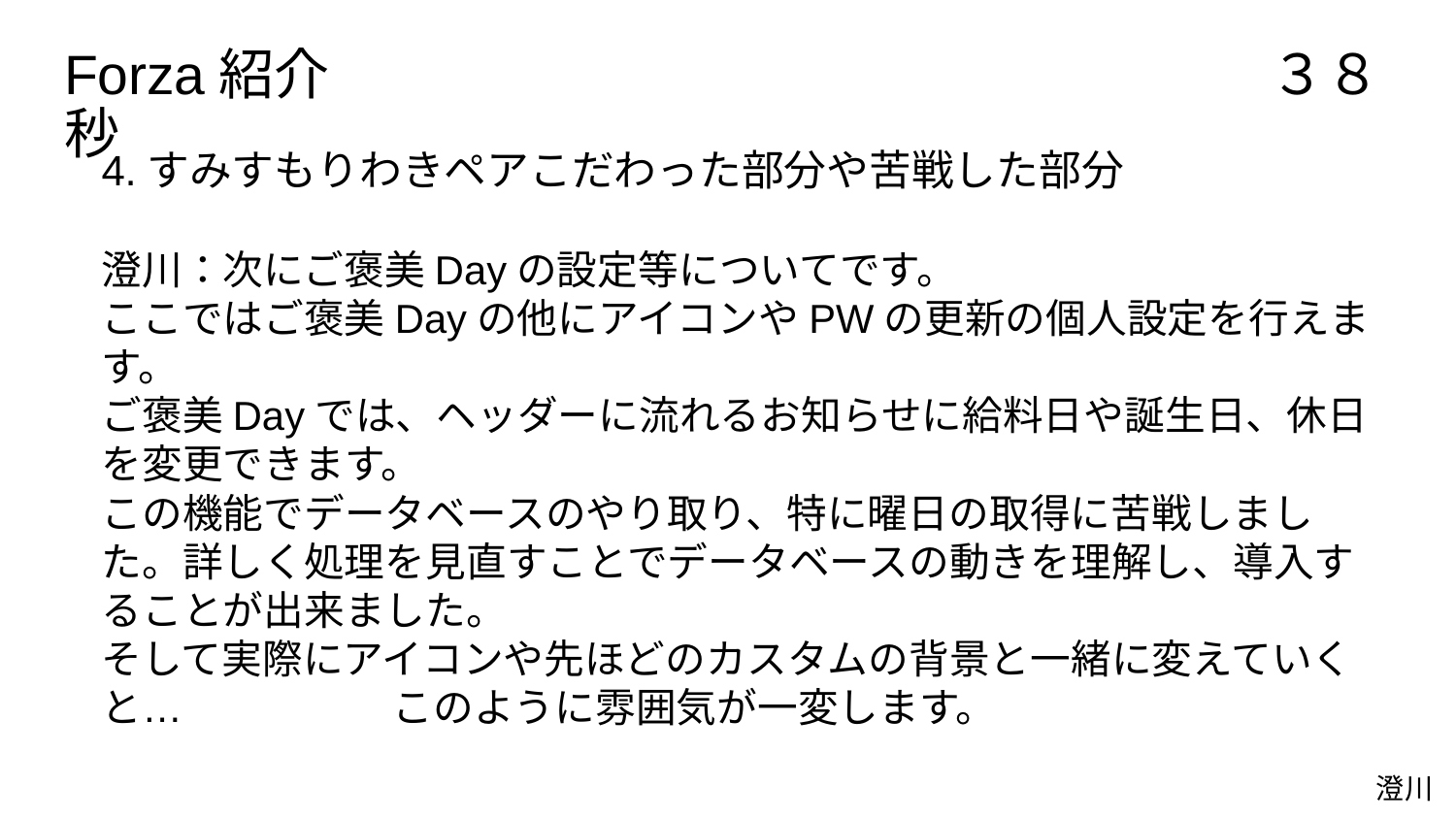

# Forza紹介　　　　　　　　　　　　　　　　　３８秒
4.すみすもりわきペアこだわった部分や苦戦した部分

澄川：次にご褒美Dayの設定等についてです。
ここではご褒美Dayの他にアイコンやPWの更新の個人設定を行えます。
ご褒美Dayでは、ヘッダーに流れるお知らせに給料日や誕生日、休日を変更できます。
この機能でデータベースのやり取り、特に曜日の取得に苦戦しました。詳しく処理を見直すことでデータベースの動きを理解し、導入することが出来ました。
そして実際にアイコンや先ほどのカスタムの背景と一緒に変えていくと…		このように雰囲気が一変します。

澄川